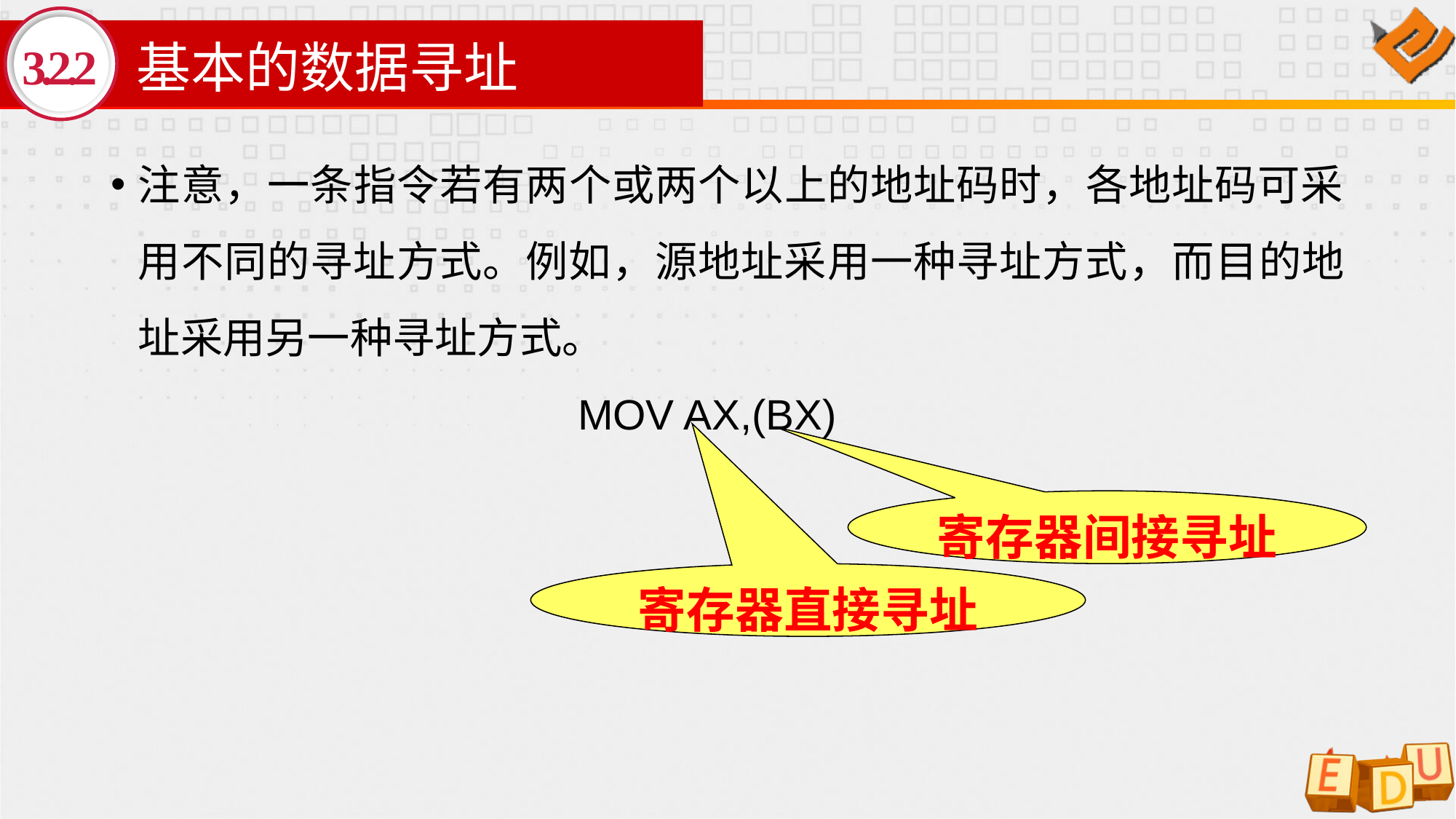

# 基本的数据寻址
3.2.2
注意，一条指令若有两个或两个以上的地址码时，各地址码可采用不同的寻址方式。例如，源地址采用一种寻址方式，而目的地址采用另一种寻址方式。
				MOV AX,(BX)
寄存器间接寻址
寄存器直接寻址